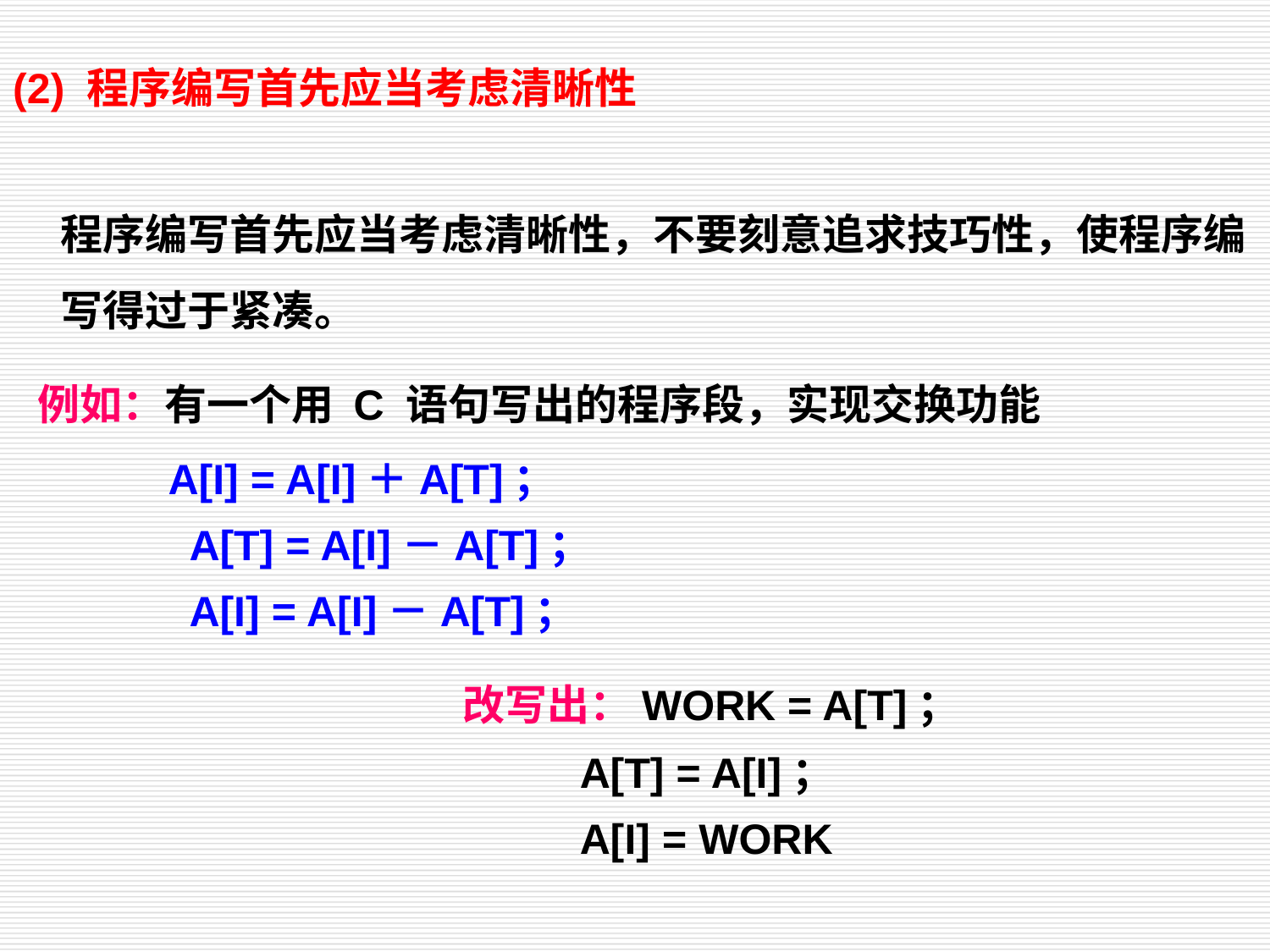

(2) 程序编写首先应当考虑清晰性
    程序编写首先应当考虑清晰性，不要刻意追求技巧性，使程序编写得过于紧凑。
例如：有一个用 C 语句写出的程序段，实现交换功能
           A[I] = A[I]＋A[T]；
        A[T] = A[I]－A[T]；
        A[I] = A[I]－A[T]；
 改写出：WORK = A[T]；
       A[T] = A[I]；
       A[I] = WORK